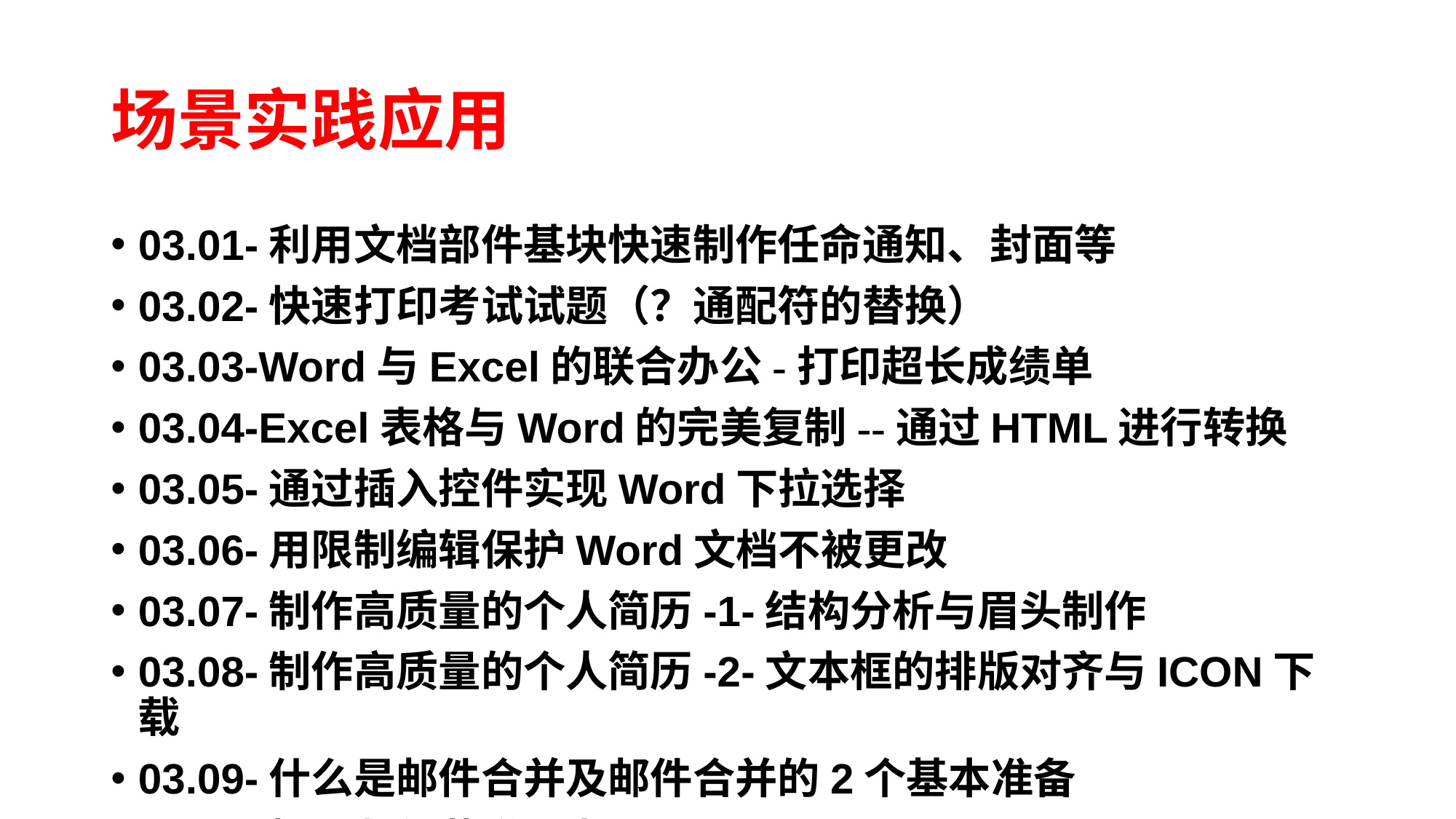

# 场景实践应用
03.01-利用文档部件基块快速制作任命通知、封面等
03.02-快速打印考试试题（？通配符的替换）
03.03-Word与Excel的联合办公-打印超长成绩单
03.04-Excel表格与Word的完美复制--通过HTML进行转换
03.05-通过插入控件实现Word下拉选择
03.06-用限制编辑保护Word文档不被更改
03.07-制作高质量的个人简历-1-结构分析与眉头制作
03.08-制作高质量的个人简历-2-文本框的排版对齐与ICON下载
03.09-什么是邮件合并及邮件合并的2个基本准备
03.10-批量制作荣誉证书
03.11-巧妙制作点子图章的小工具
03.12-批量制作标签-一张A4打印2个标签
03.13-批量制作工资条-1-数据源导入Word模板
03.14-批量制作工资条-2-保留两位小数与百分比的显示
03.15-批量制作工资条-3-群发邮件前的Outlook设置技巧
03.16-批量制作工资条后群发邮件
03.17-批量制作员工身份证扫描件独立文档-1-图片域的邮件合并
03.18-批量制作员工身份证扫描件独立文档-2-整体文档的F9刷新
03.19-批量制作员工身份证扫描件独立文档-3-快速拆分子文档
03.20-邮件合并的总结
03.21-Word文档发送到PPT